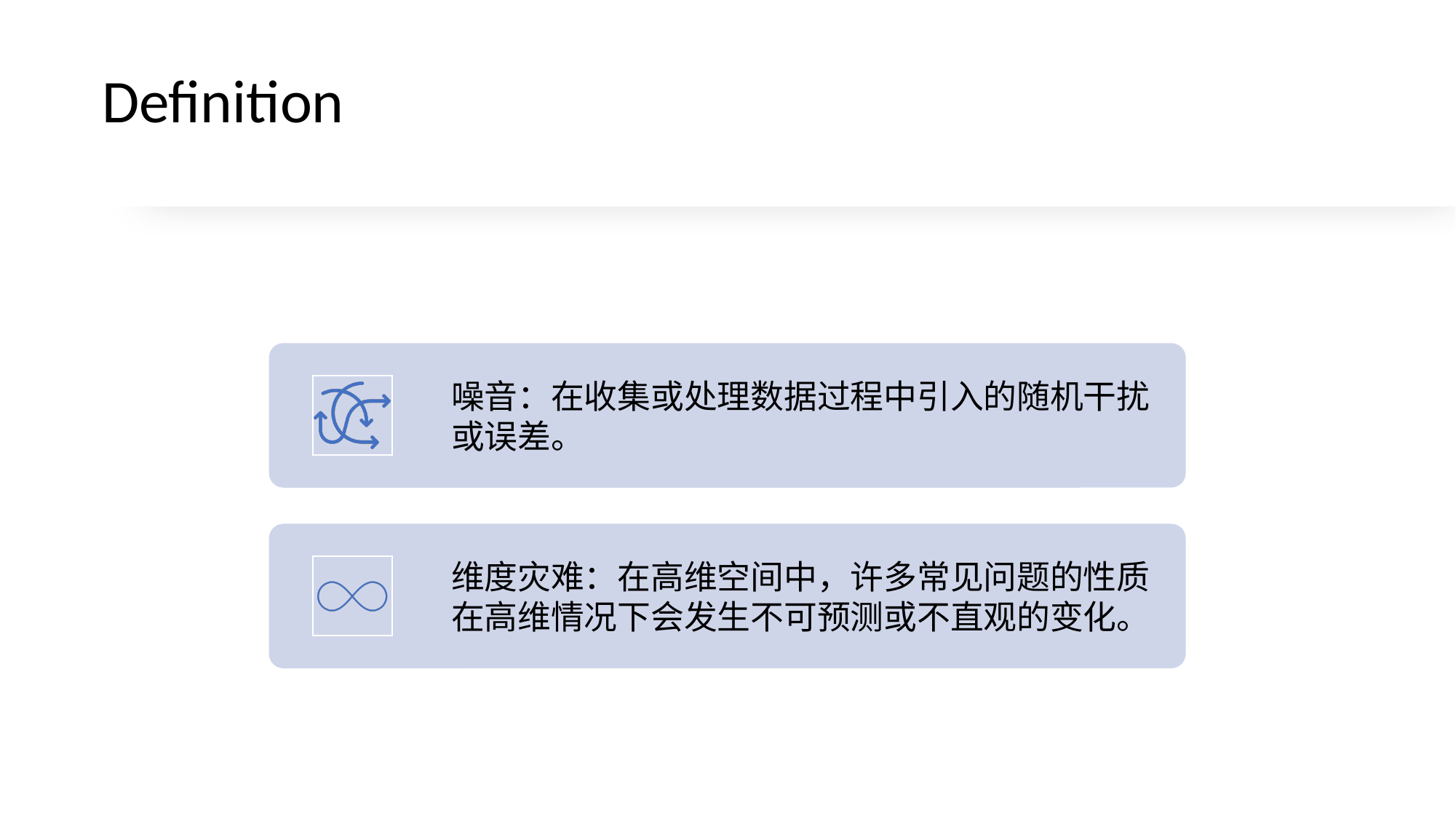

# Definition
噪音：在收集或处理数据过程中引入的随机干扰或误差。
维度灾难：在高维空间中，许多常见问题的性质在高维情况下会发生不可预测或不直观的变化。